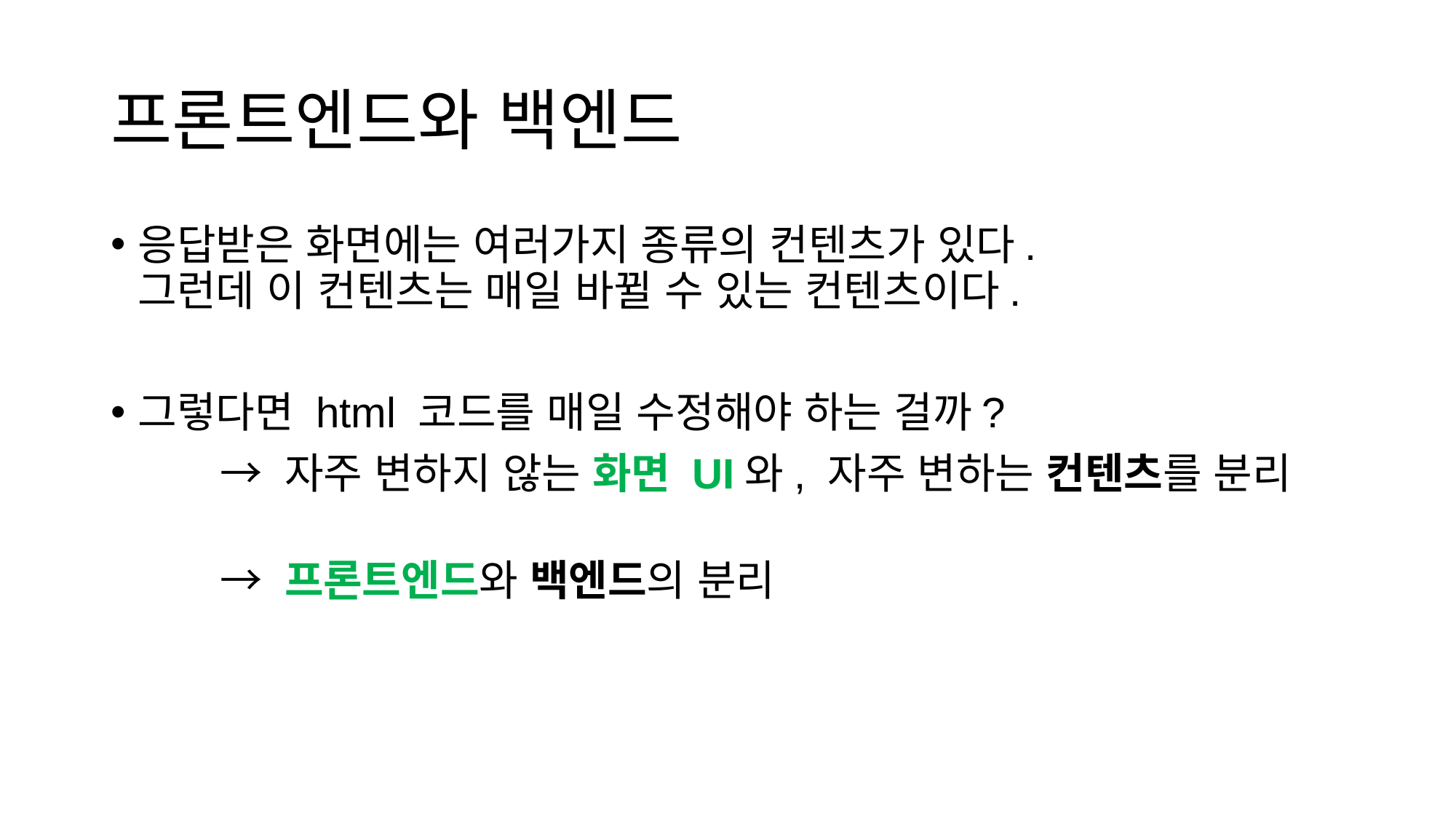

# 프론트엔드와 백엔드
응답받은 화면에는 여러가지 종류의 컨텐츠가 있다.
그런데 이 컨텐츠는 매일 바뀔 수 있는 컨텐츠이다.

그렇다면 html 코드를 매일 수정해야 하는 걸까?
  	→ 자주 변하지 않는 화면 UI와, 자주 변하는 컨텐츠를 분리
	→ 프론트엔드와 백엔드의 분리